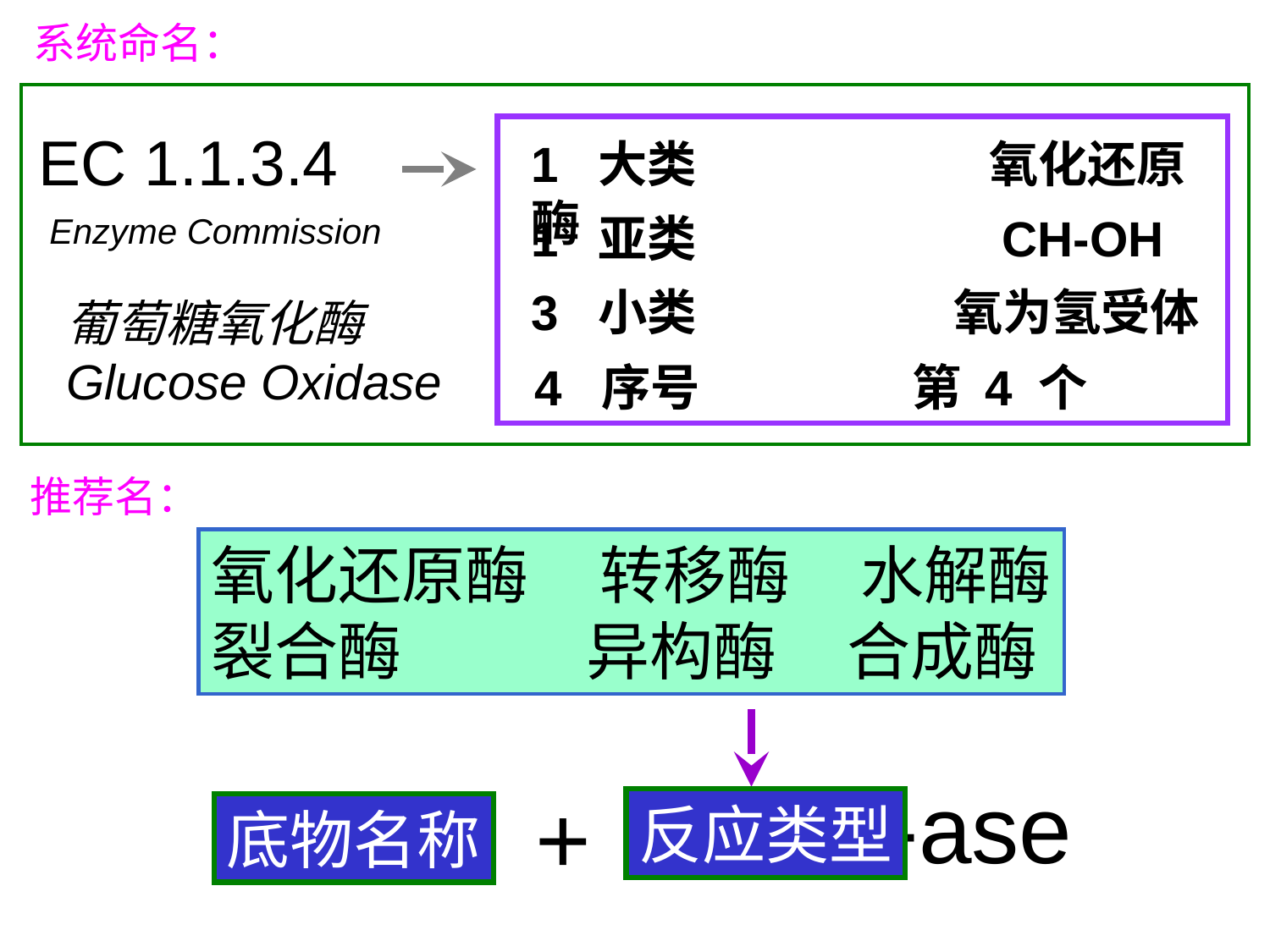

系统命名：

EC 1.1.3.4

1  大类	  	       氧化还原酶
1  亚类		       CH-OH
Enzyme Commission
3  小类	               氧为氢受体
葡萄糖氧化酶
 4  序号                   第 4 个
Glucose Oxidase
推荐名：
氧化还原酶     转移酶     水解酶
裂合酶             异构酶     合成酶
-ase
+
反应类型
底物名称